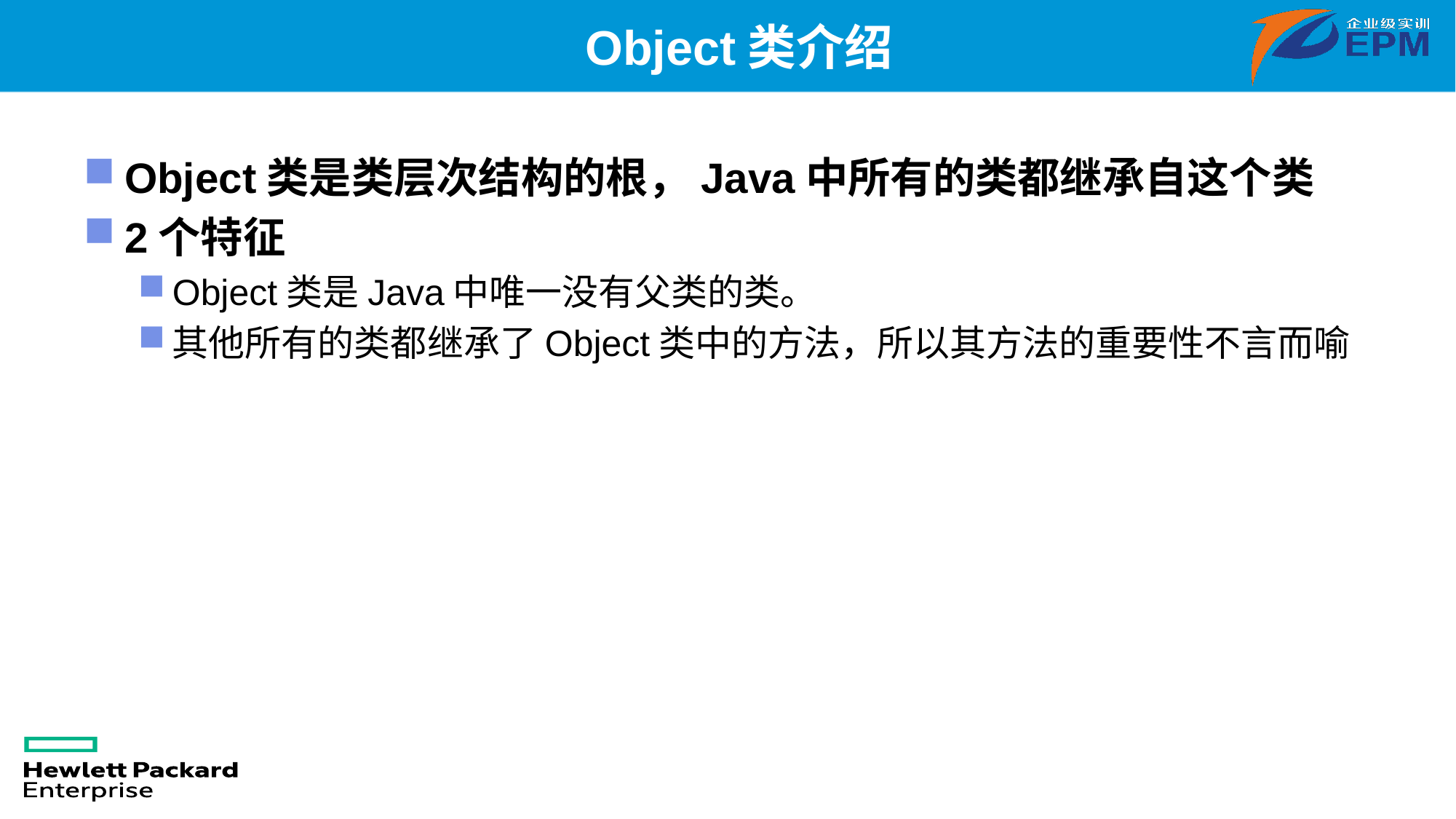

# Object类介绍
Object类是类层次结构的根，Java中所有的类都继承自这个类
2个特征
Object类是Java中唯一没有父类的类。
其他所有的类都继承了Object类中的方法，所以其方法的重要性不言而喻